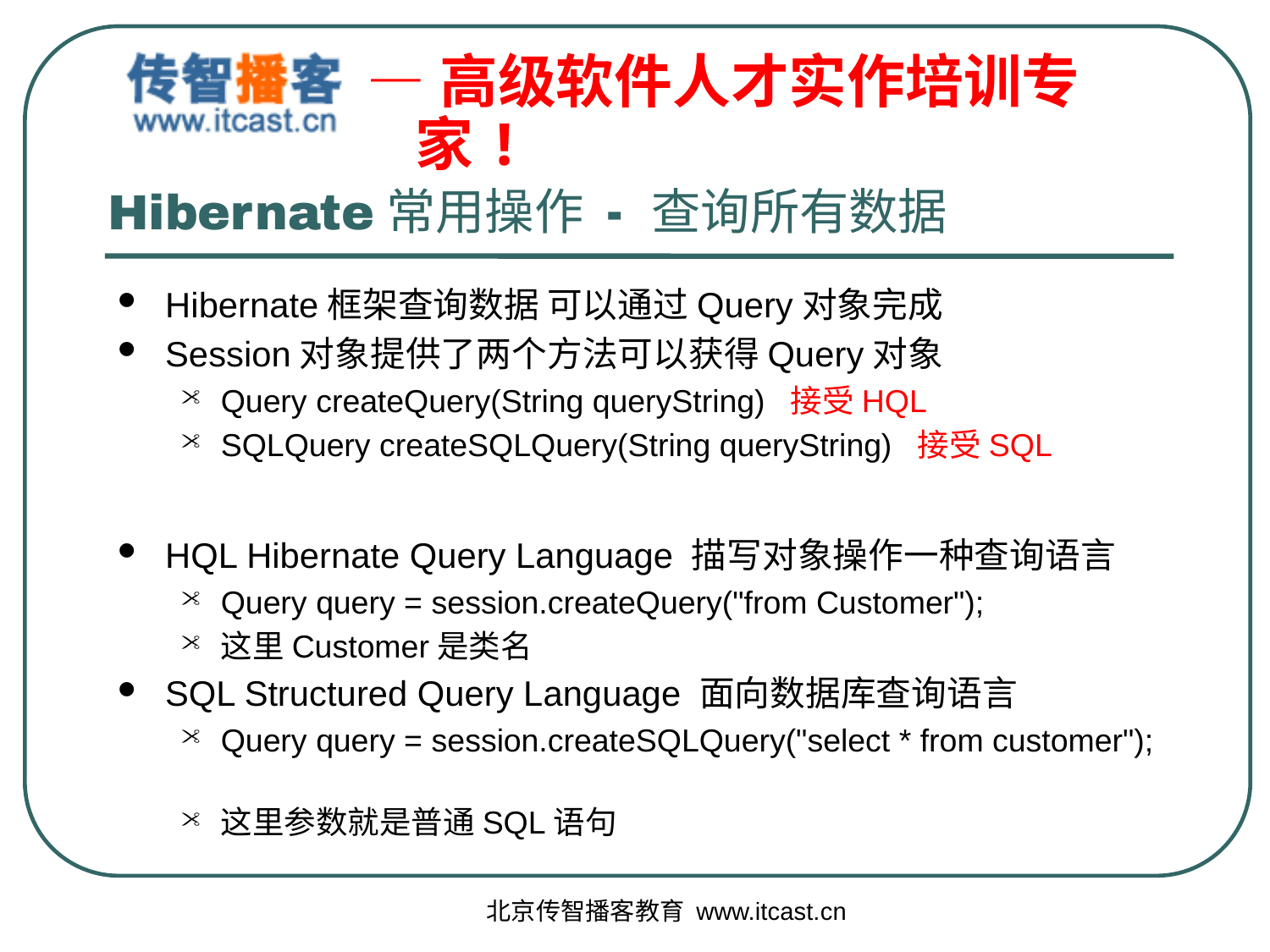

# Hibernate常用操作 - 查询所有数据
Hibernate框架查询数据 可以通过Query对象完成
Session对象提供了两个方法可以获得Query对象
Query createQuery(String queryString)  接受HQL
SQLQuery createSQLQuery(String queryString)  接受SQL

HQL Hibernate Query Language 描写对象操作一种查询语言
Query query = session.createQuery("from Customer");
这里Customer是类名
SQL Structured Query Language 面向数据库查询语言
Query query = session.createSQLQuery("select * from customer");
这里参数就是普通SQL语句

北京传智播客教育 www.itcast.cn